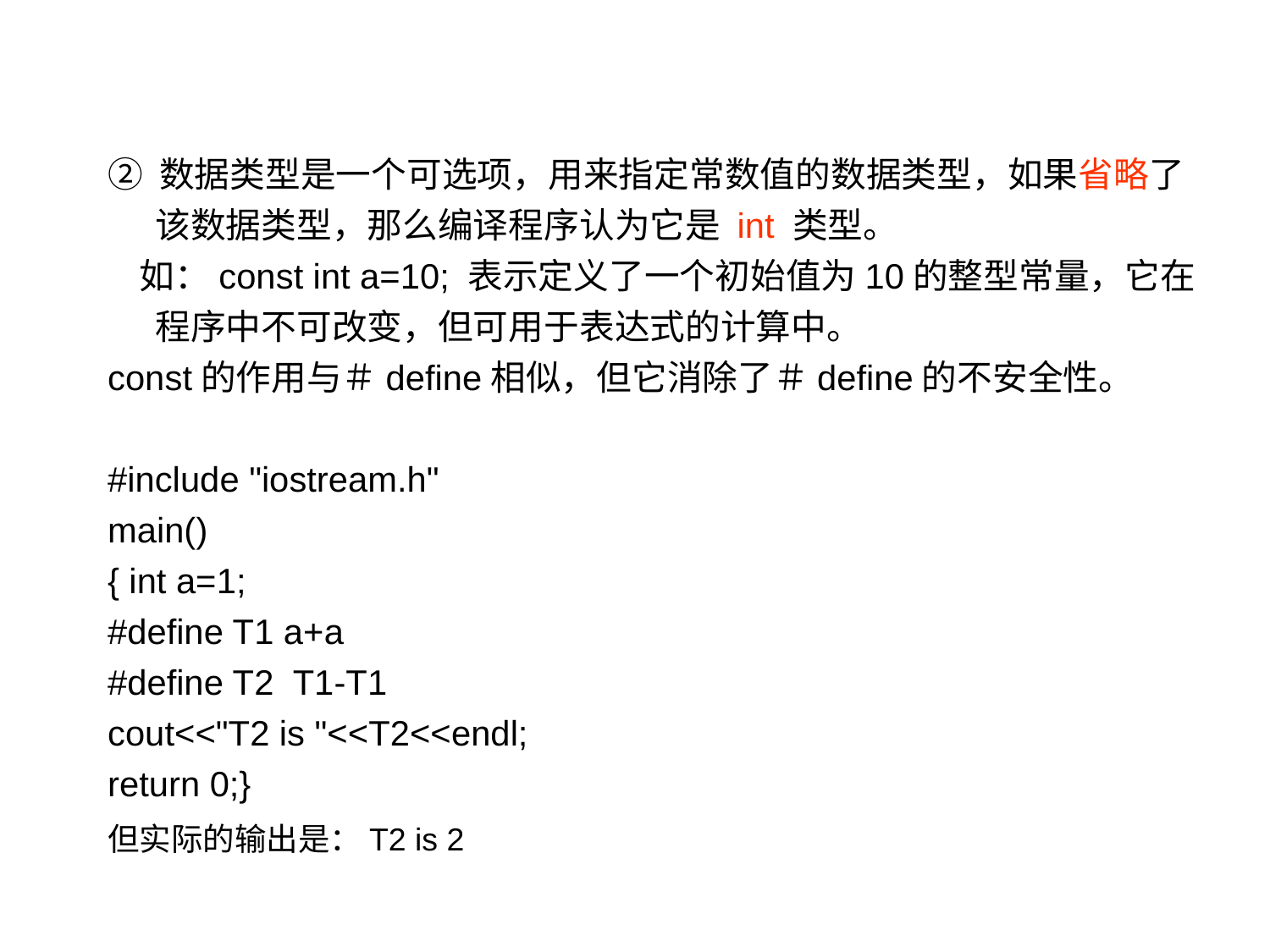

② 数据类型是一个可选项，用来指定常数值的数据类型，如果省略了该数据类型，那么编译程序认为它是 int 类型。
   如：const int a=10; 表示定义了一个初始值为10的整型常量，它在程序中不可改变，但可用于表达式的计算中。
const的作用与＃define相似，但它消除了＃define的不安全性。

#include "iostream.h"
main()
{ int a=1;
#define T1 a+a
#define T2  T1-T1
cout<<"T2 is "<<T2<<endl;
return 0;}
但实际的输出是：T2 is 2